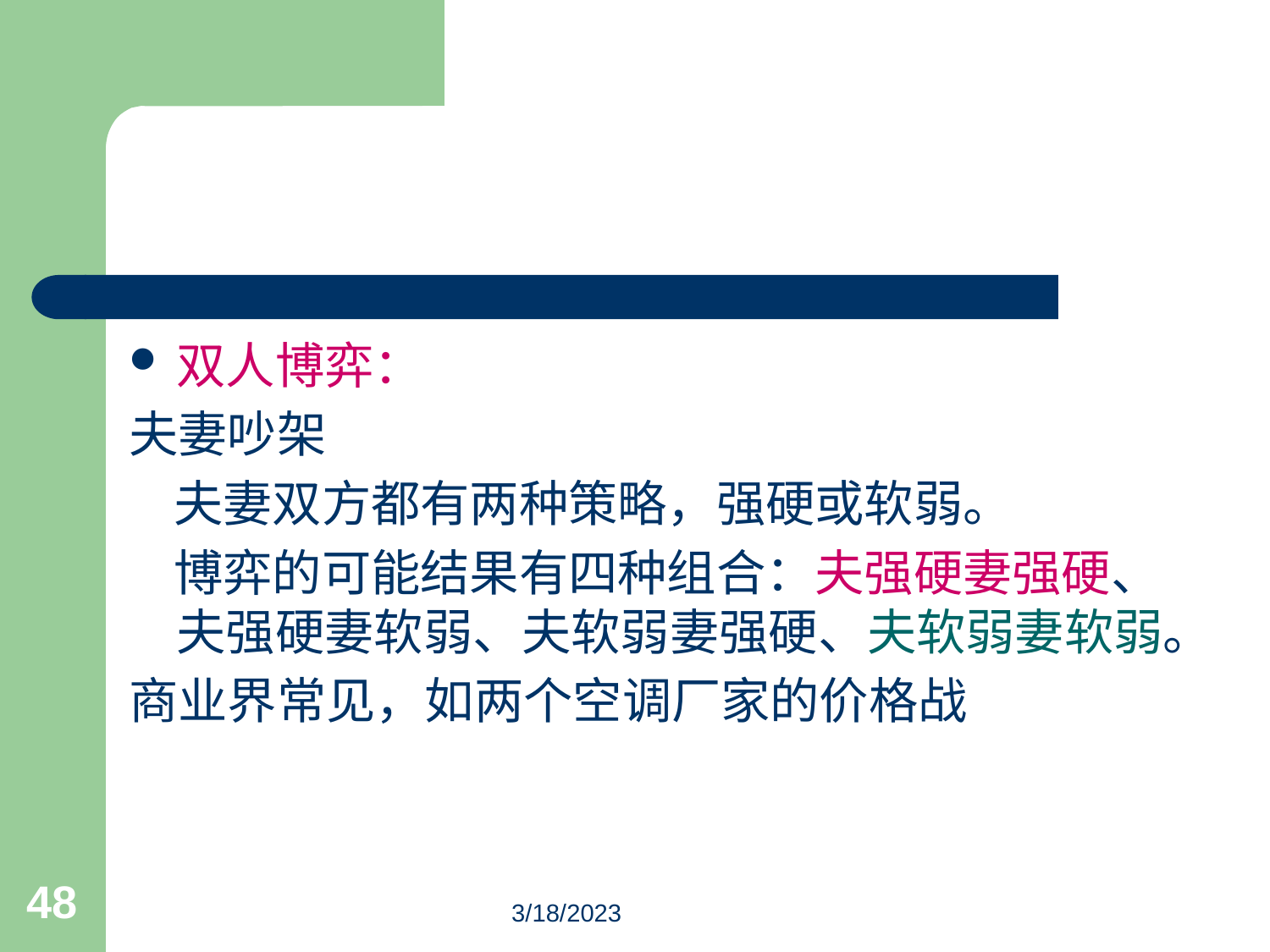

#
双人博弈：
夫妻吵架
   夫妻双方都有两种策略，强硬或软弱。
   博弈的可能结果有四种组合：夫强硬妻强硬、夫强硬妻软弱、夫软弱妻强硬、夫软弱妻软弱。
商业界常见，如两个空调厂家的价格战

48
3/18/2023